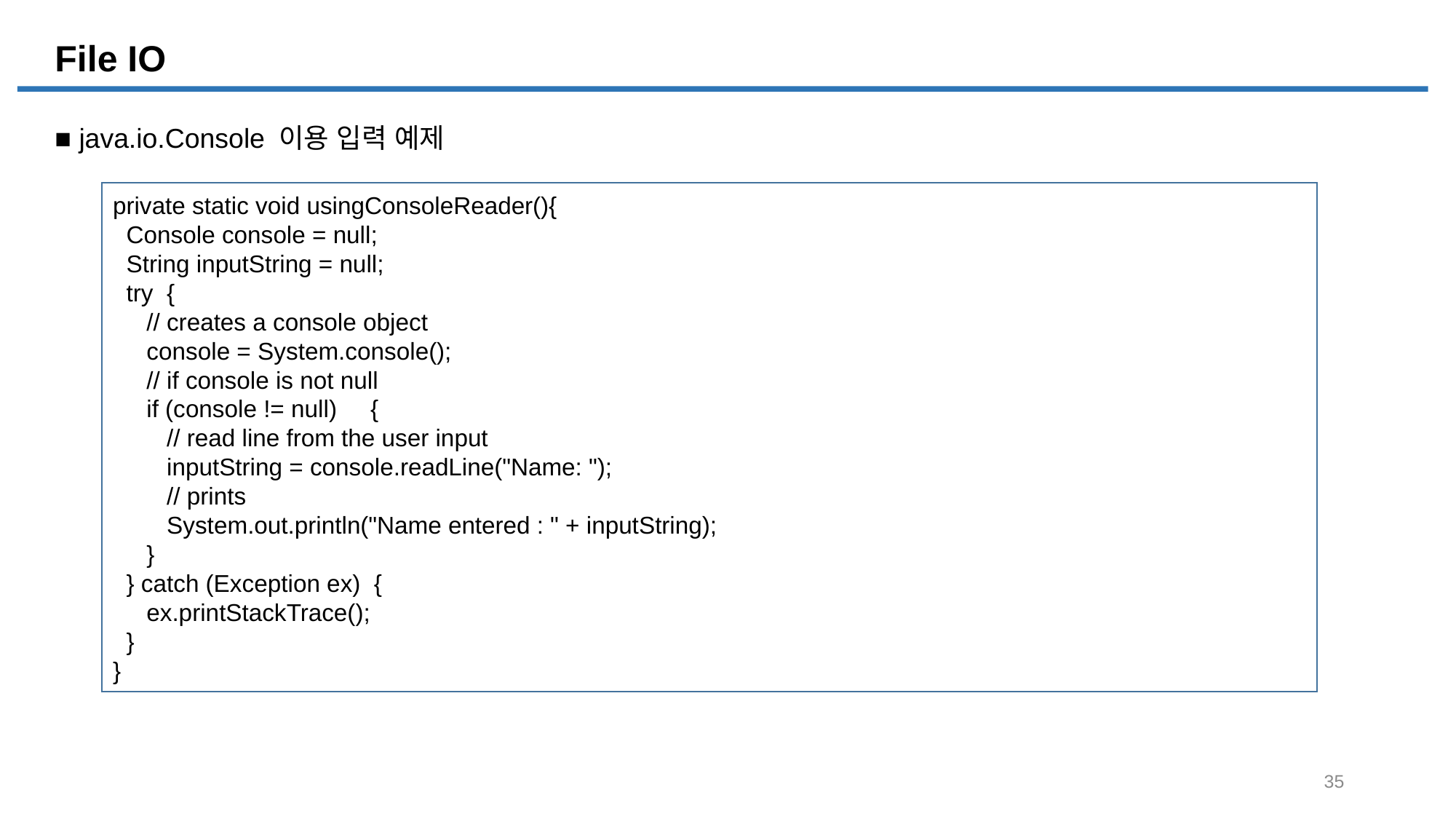

File IO

File IO
■ java.io.Console 이용 입력 예제
private static void usingConsoleReader(){
  Console console = null;
  String inputString = null;
  try  {
     // creates a console object
     console = System.console();
     // if console is not null
     if (console != null)     {
        // read line from the user input
        inputString = console.readLine("Name: ");
        // prints
        System.out.println("Name entered : " + inputString);
     }
  } catch (Exception ex)  {
     ex.printStackTrace();
  }
}
35